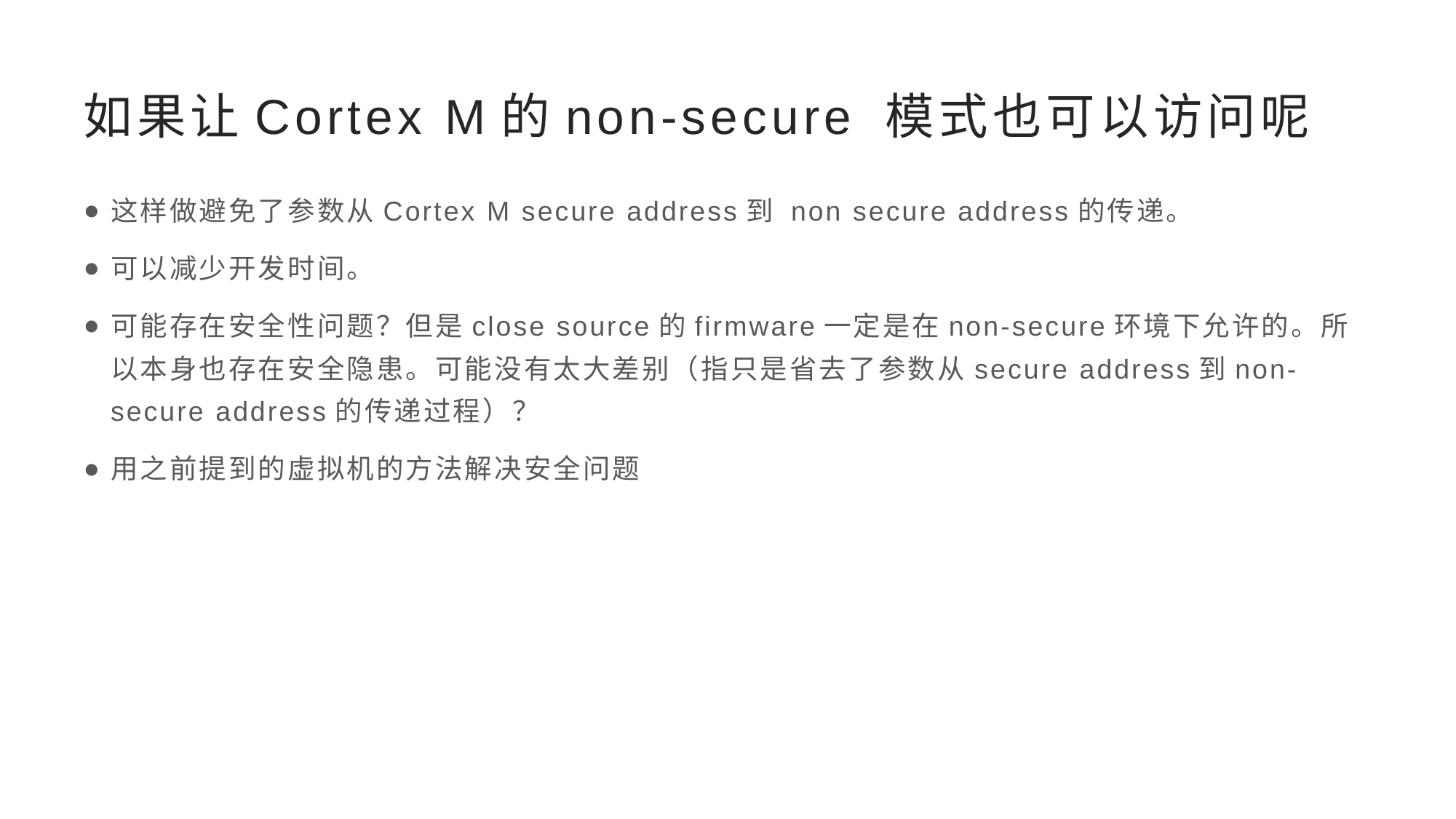

# 如果让Cortex M的non-secure 模式也可以访问呢
这样做避免了参数从Cortex M secure address到 non secure address的传递。
可以减少开发时间。
可能存在安全性问题？但是close source的firmware一定是在non-secure环境下允许的。所以本身也存在安全隐患。可能没有太大差别（指只是省去了参数从secure address到non-secure address的传递过程）？
用之前提到的虚拟机的方法解决安全问题